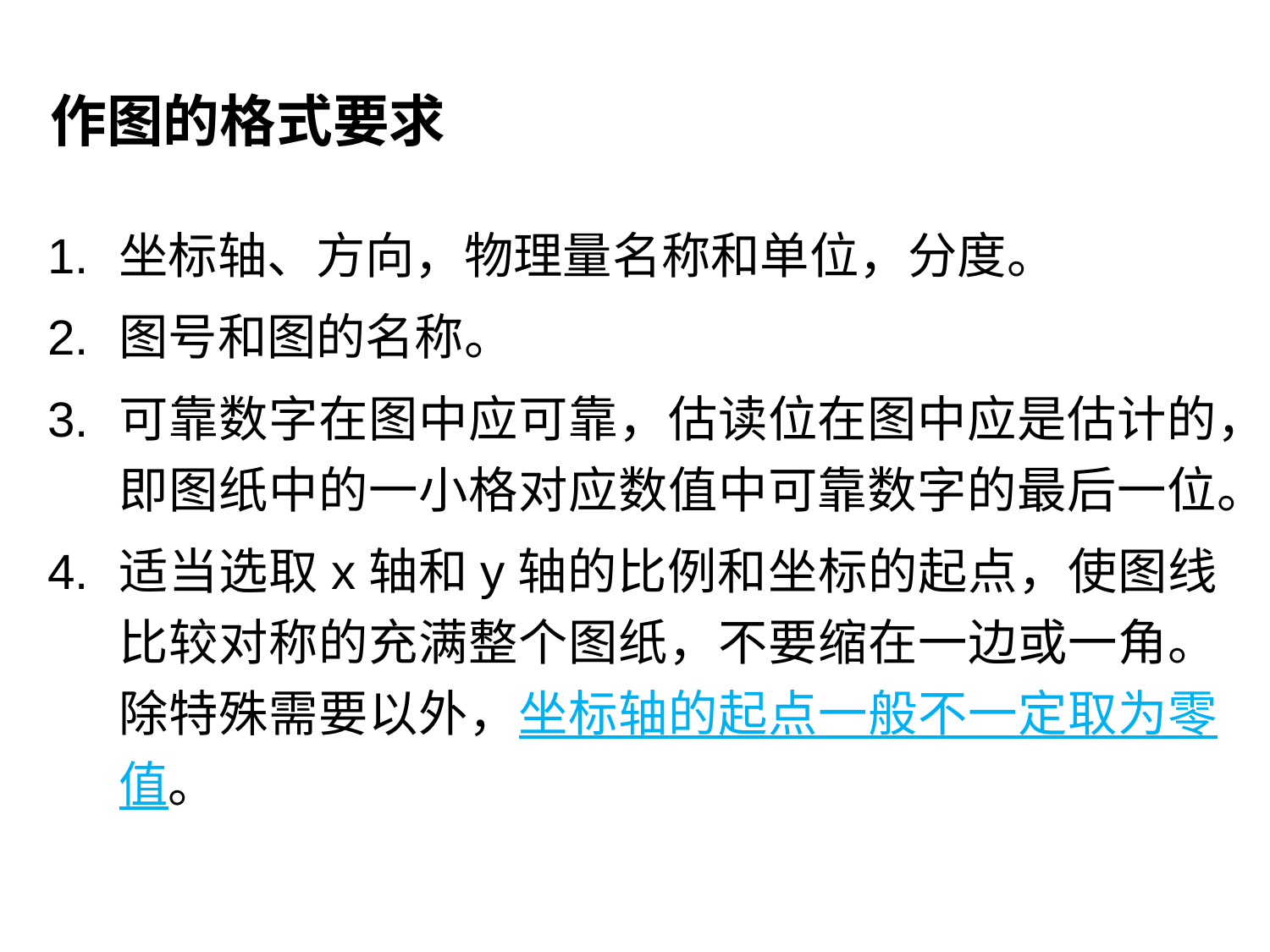

作图的格式要求
坐标轴、方向，物理量名称和单位，分度。
图号和图的名称。
可靠数字在图中应可靠，估读位在图中应是估计的，即图纸中的一小格对应数值中可靠数字的最后一位。
适当选取x轴和y轴的比例和坐标的起点，使图线比较对称的充满整个图纸，不要缩在一边或一角。除特殊需要以外，坐标轴的起点一般不一定取为零值。